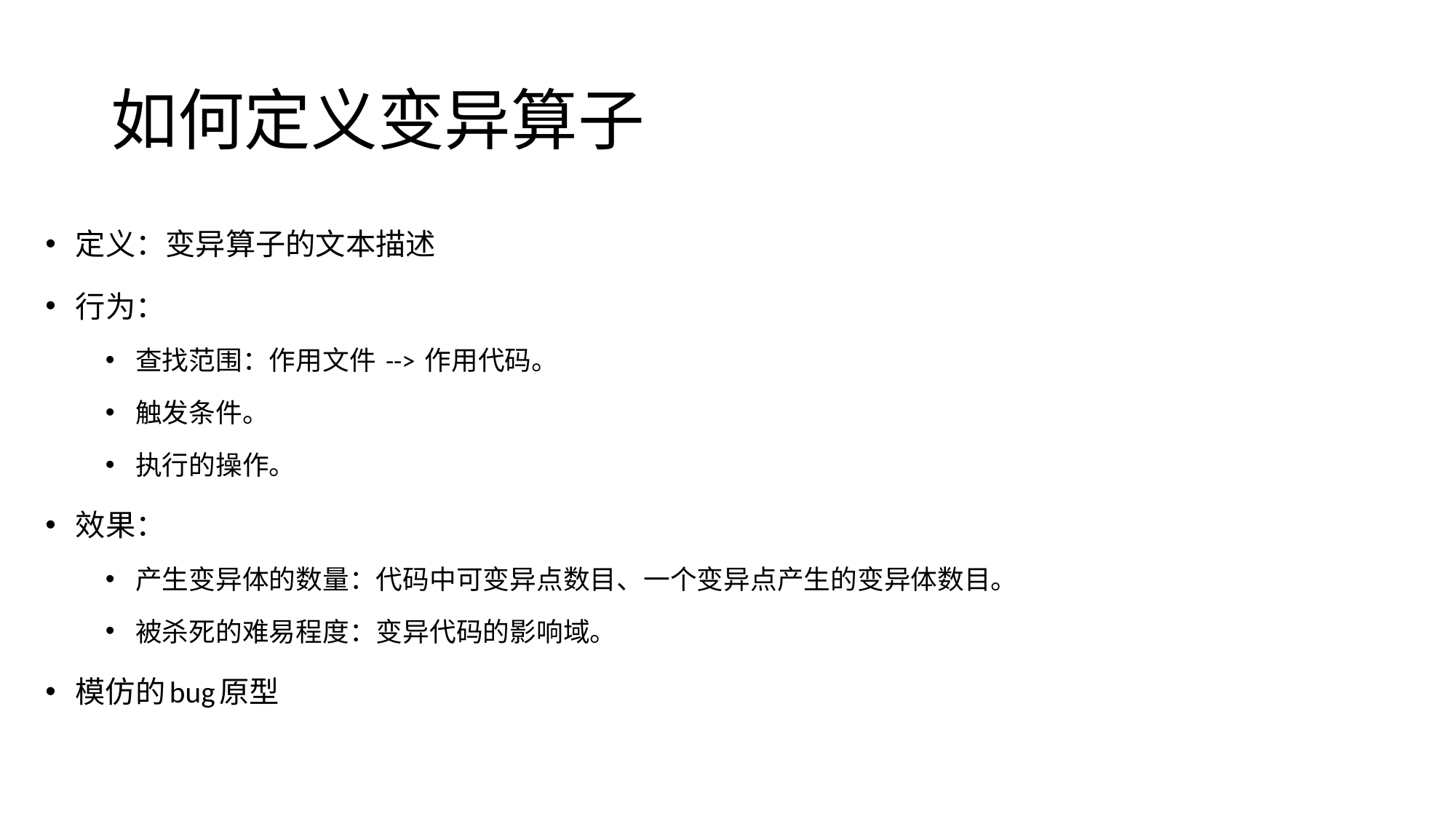

# 如何定义变异算子
定义：变异算子的文本描述
行为：
查找范围：作用文件 --> 作用代码。
触发条件。
执行的操作。
效果：
产生变异体的数量：代码中可变异点数目、一个变异点产生的变异体数目。
被杀死的难易程度：变异代码的影响域。
模仿的bug原型